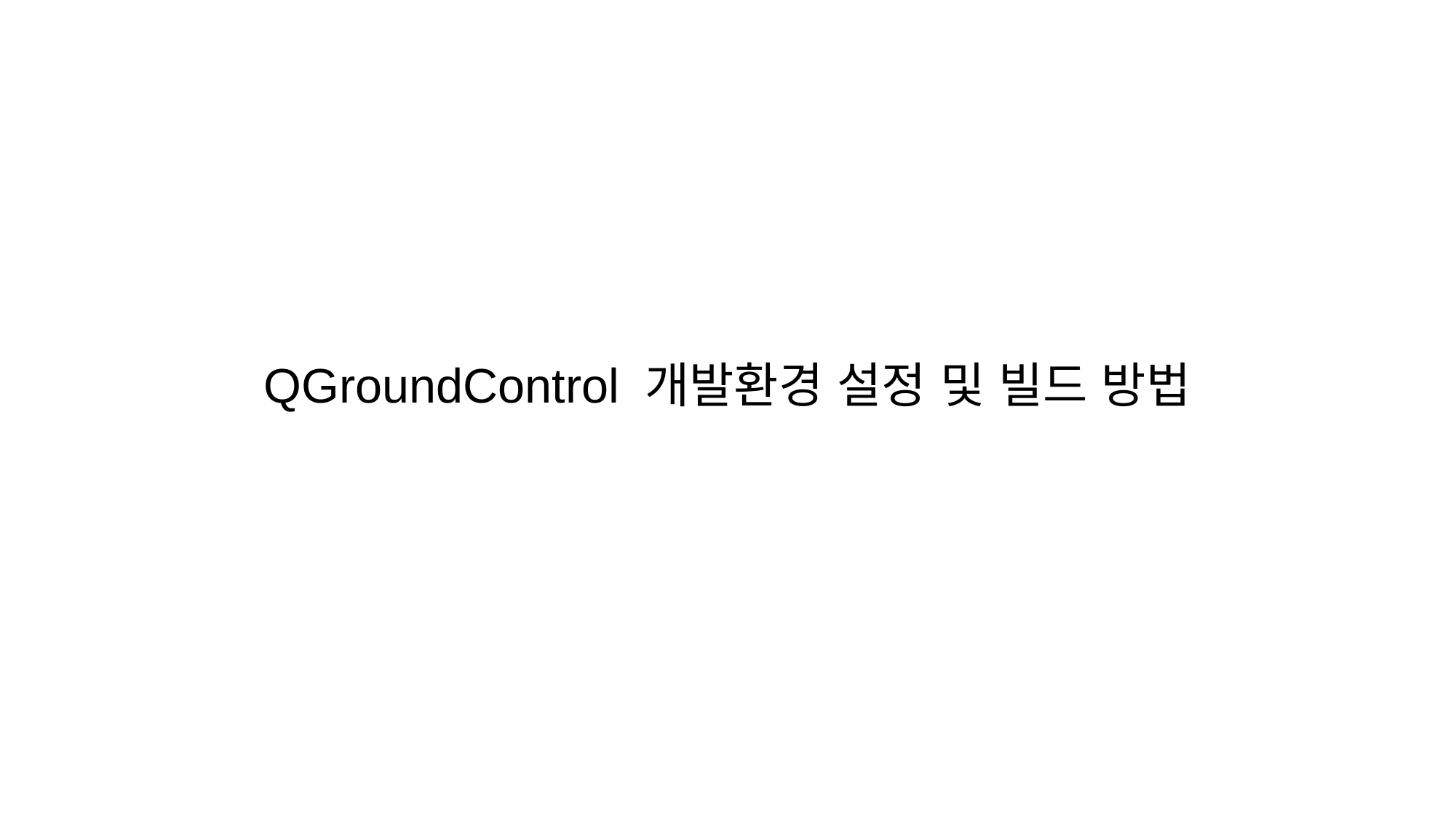

# QGroundControl 개발환경 설정 및 빌드 방법